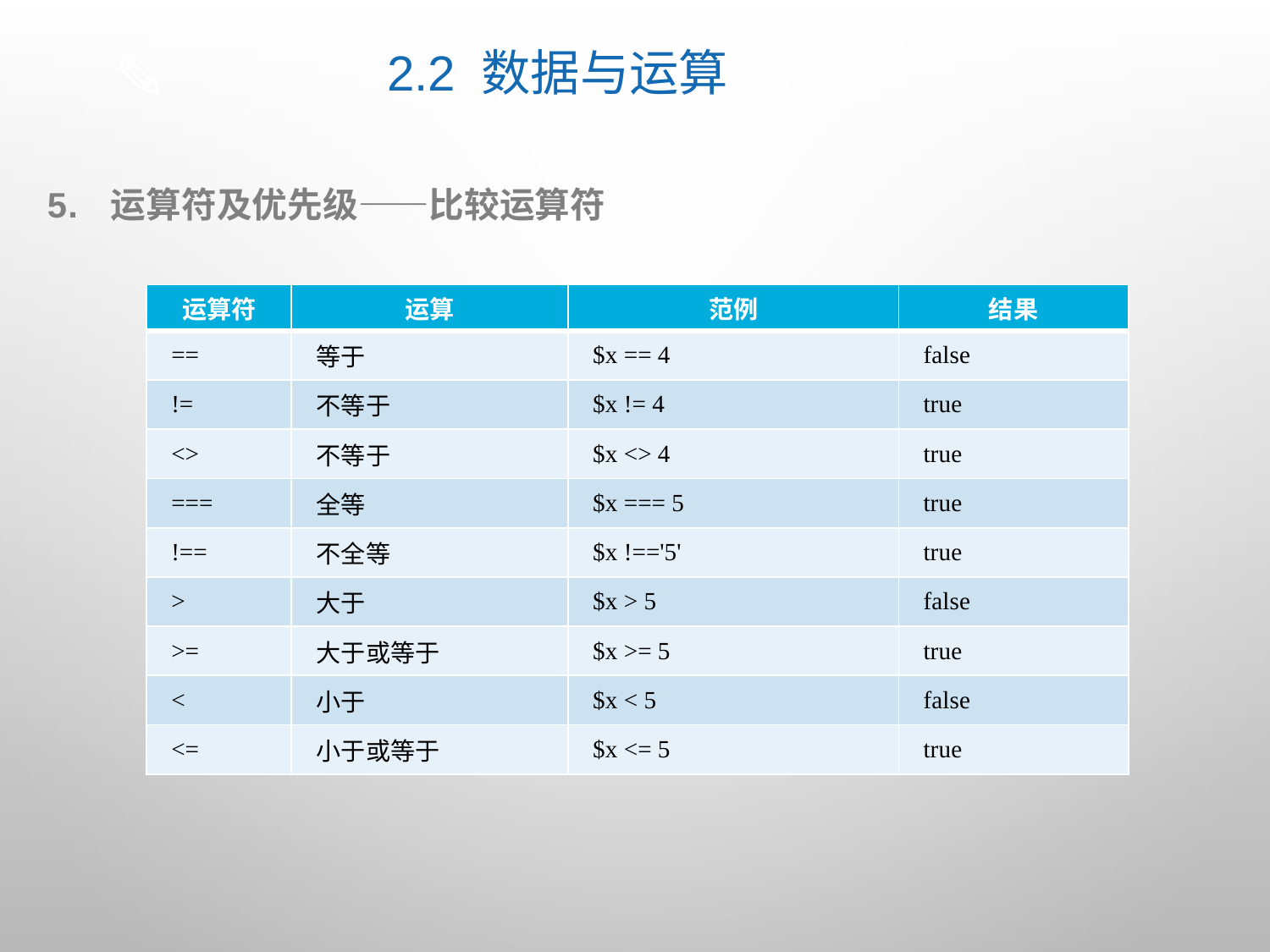

# 2.2 数据与运算
运算符及优先级——比较运算符
| 运算符 | 运算 | 范例 | 结果 |
| --- | --- | --- | --- |
| == | 等于 | $x == 4 | false |
| != | 不等于 | $x != 4 | true |
| <> | 不等于 | $x <> 4 | true |
| === | 全等 | $x === 5 | true |
| !== | 不全等 | $x !=='5' | true |
| > | 大于 | $x > 5 | false |
| >= | 大于或等于 | $x >= 5 | true |
| < | 小于 | $x < 5 | false |
| <= | 小于或等于 | $x <= 5 | true |